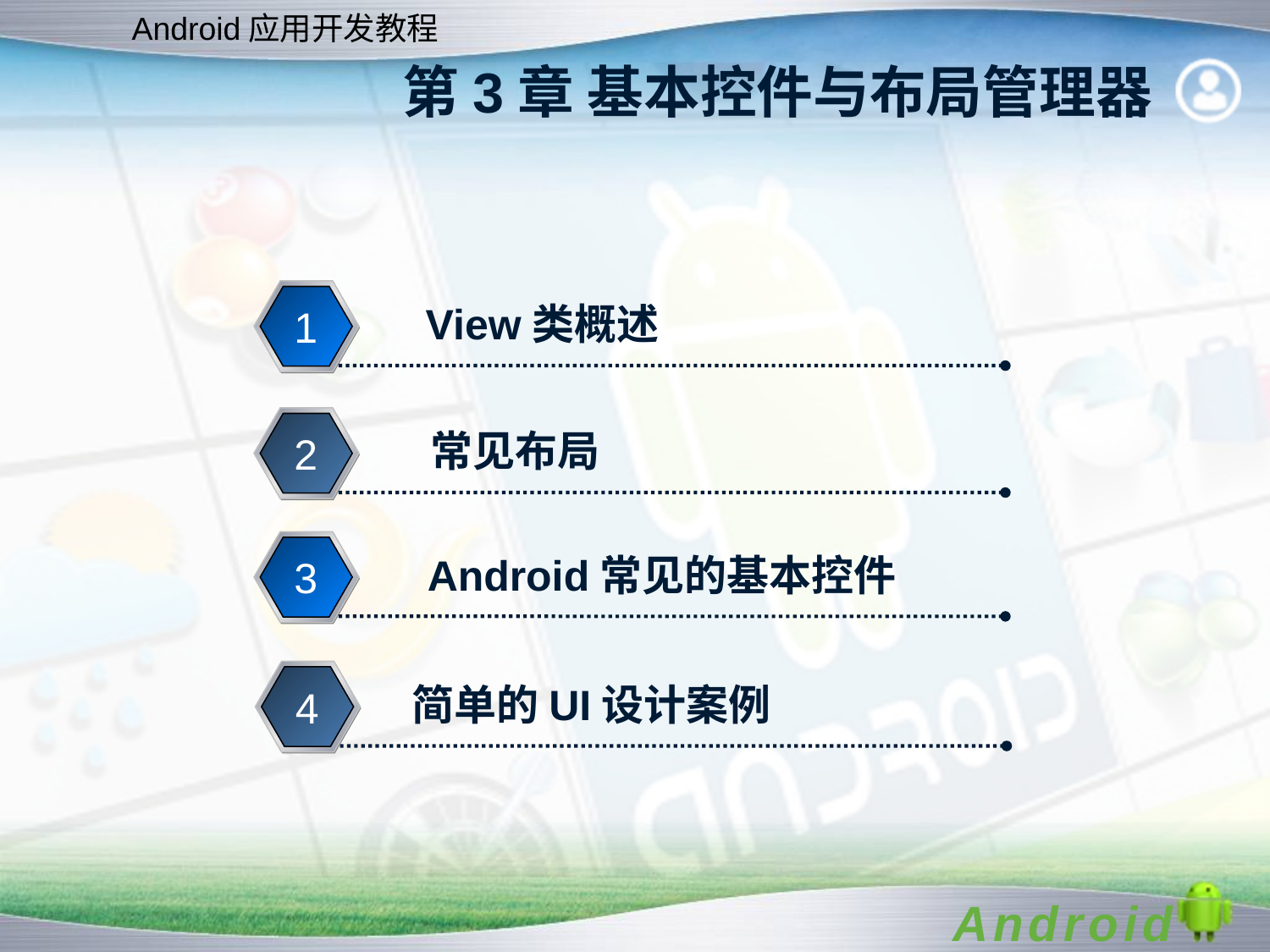

# 第3章 基本控件与布局管理器

View类概述
1

常见布局
2

Android常见的基本控件
3

简单的UI设计案例
4